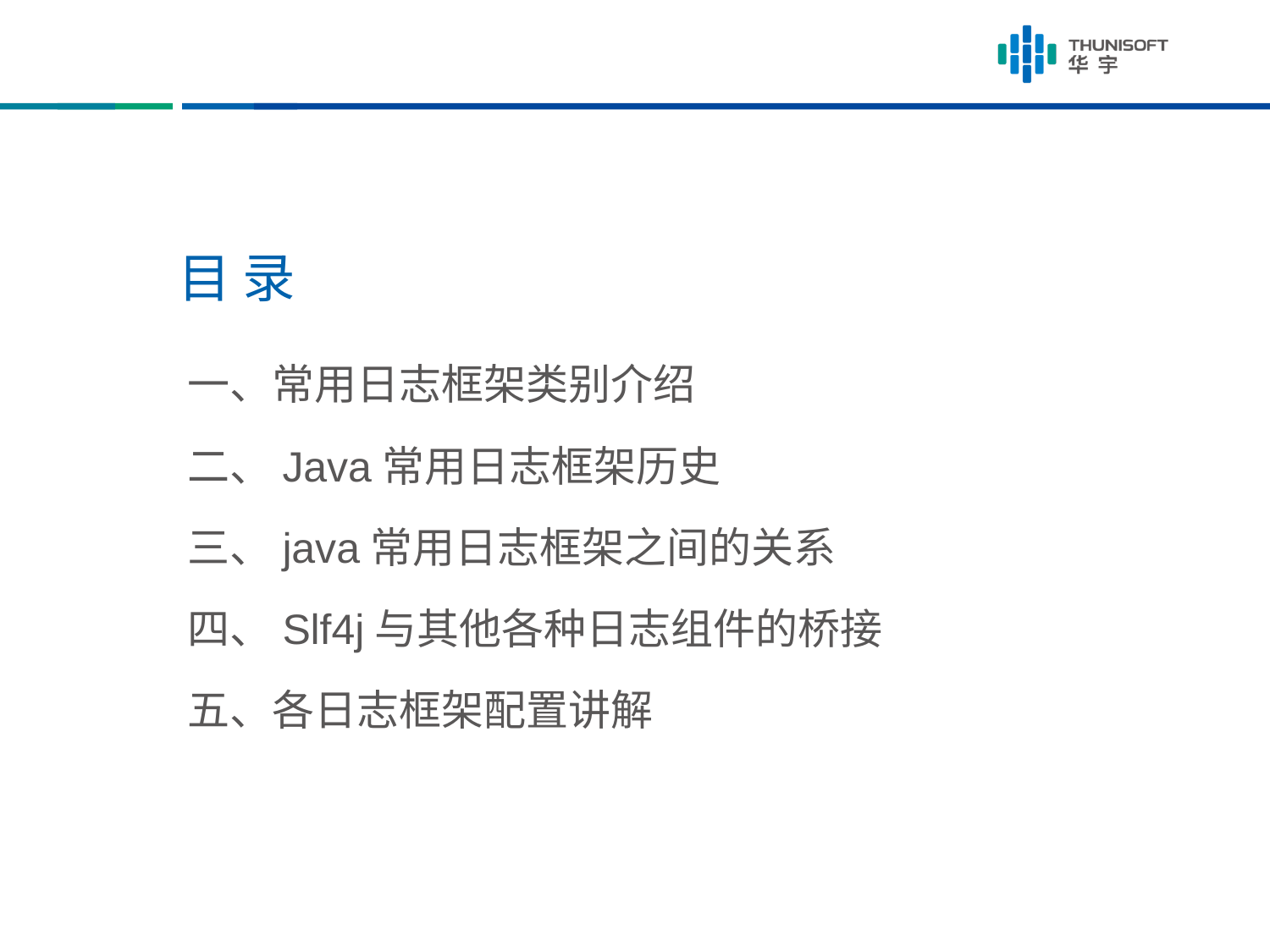

一、常用日志框架类别介绍
二、Java常用日志框架历史
三、java常用日志框架之间的关系
四、Slf4j与其他各种日志组件的桥接
五、各日志框架配置讲解

3